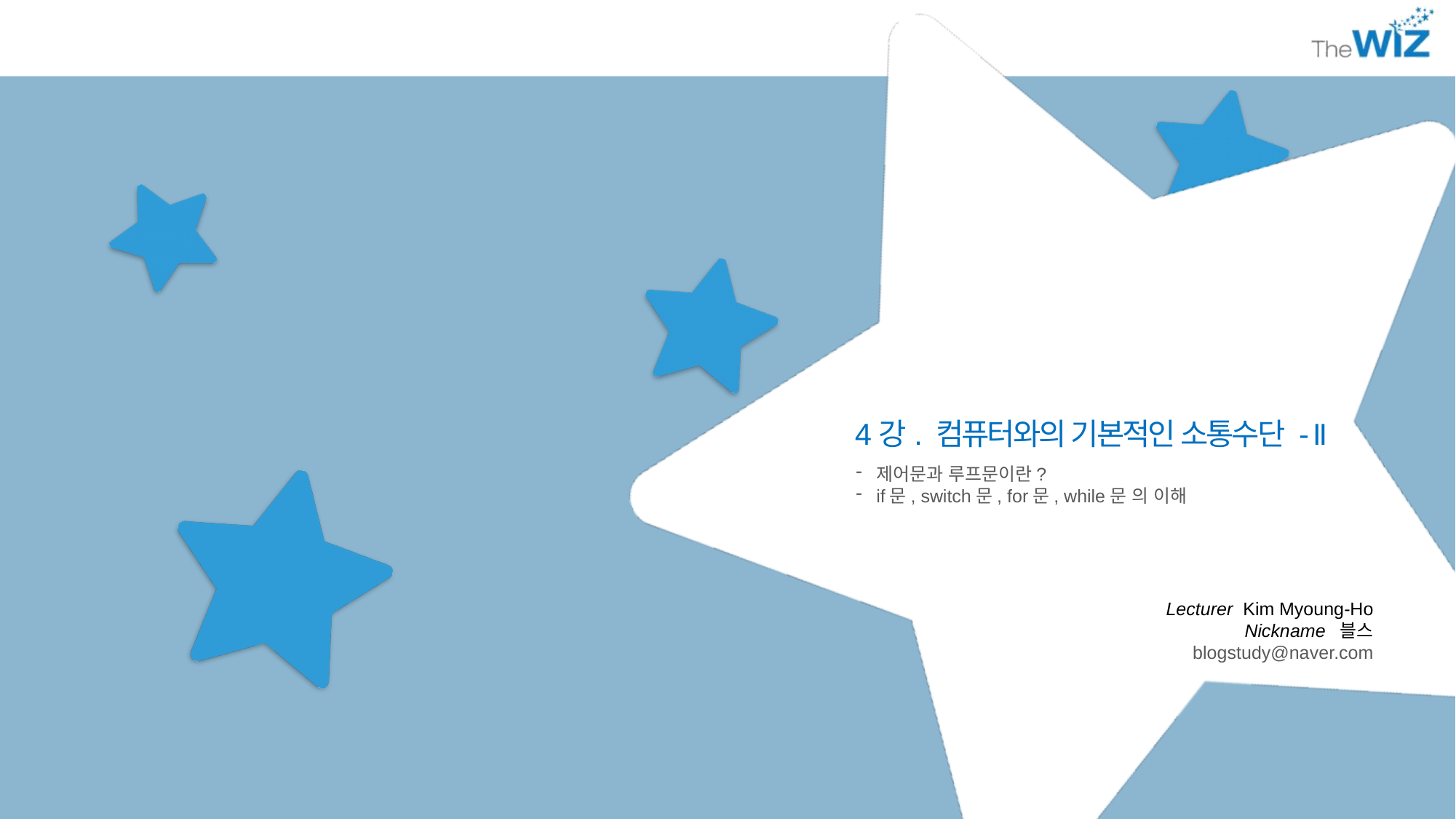

4강. 컴퓨터와의 기본적인 소통수단 - II
제어문과 루프문이란?
if문, switch문, for문, while문 의 이해
Lecturer  Kim Myoung-Ho
Nickname  블스
blogstudy@naver.com